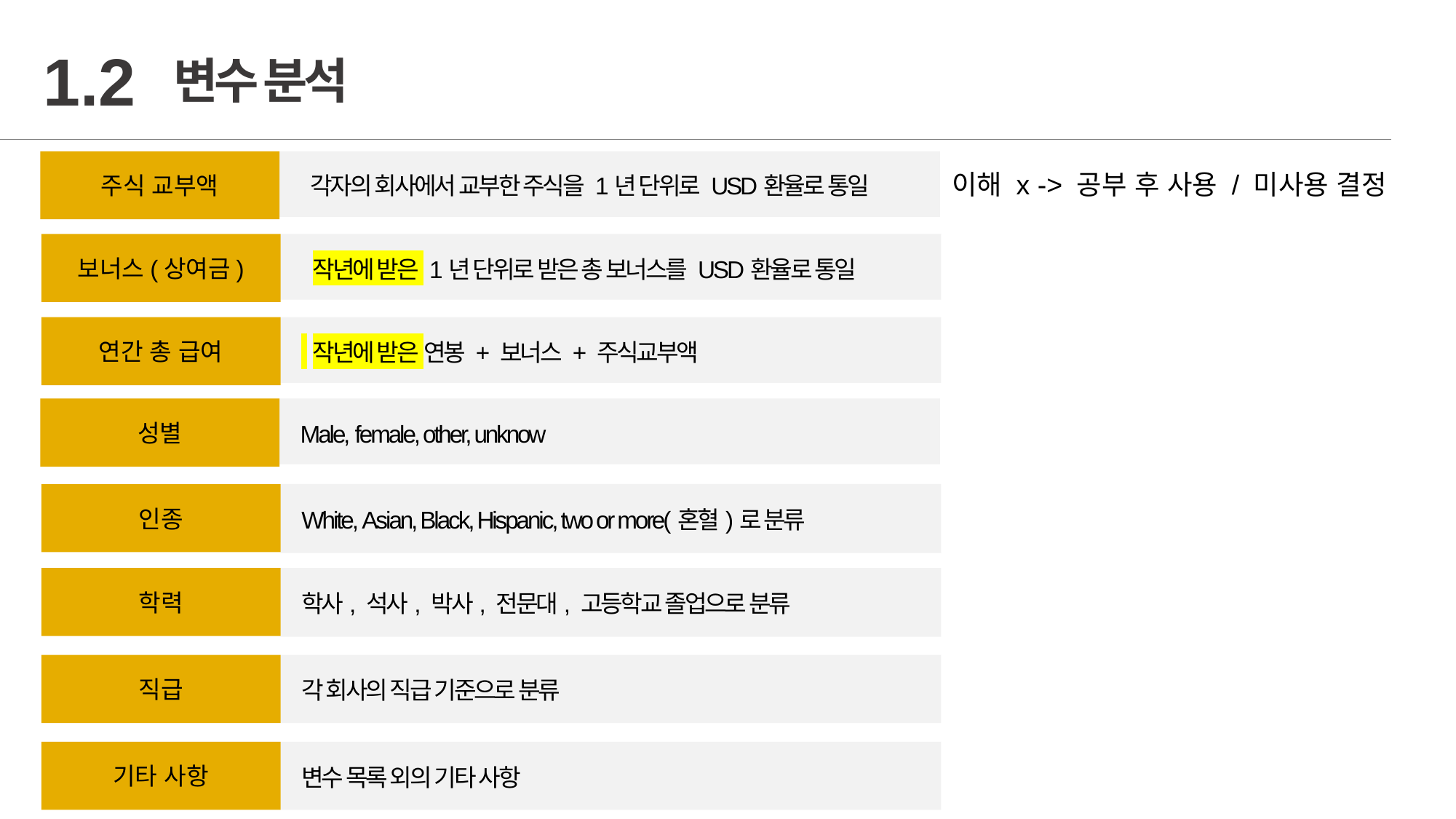

1.2
변수 분석

이해 x -> 공부 후 사용 / 미사용 결정
주식 교부액
각자의 회사에서 교부한 주식을 1년 단위로 USD환율로 통일

보너스(상여금)
 작년에 받은 1년 단위로 받은 총 보너스를 USD환율로 통일

연간 총 급여
 작년에 받은 연봉 + 보너스 + 주식교부액

성별
Male, female, other, unknow

인종
White, Asian, Black, Hispanic, two or more(혼혈)로 분류

학력
학사, 석사, 박사, 전문대, 고등학교 졸업으로 분류

직급
각 회사의 직급 기준으로 분류

기타 사항
변수 목록 외의 기타 사항